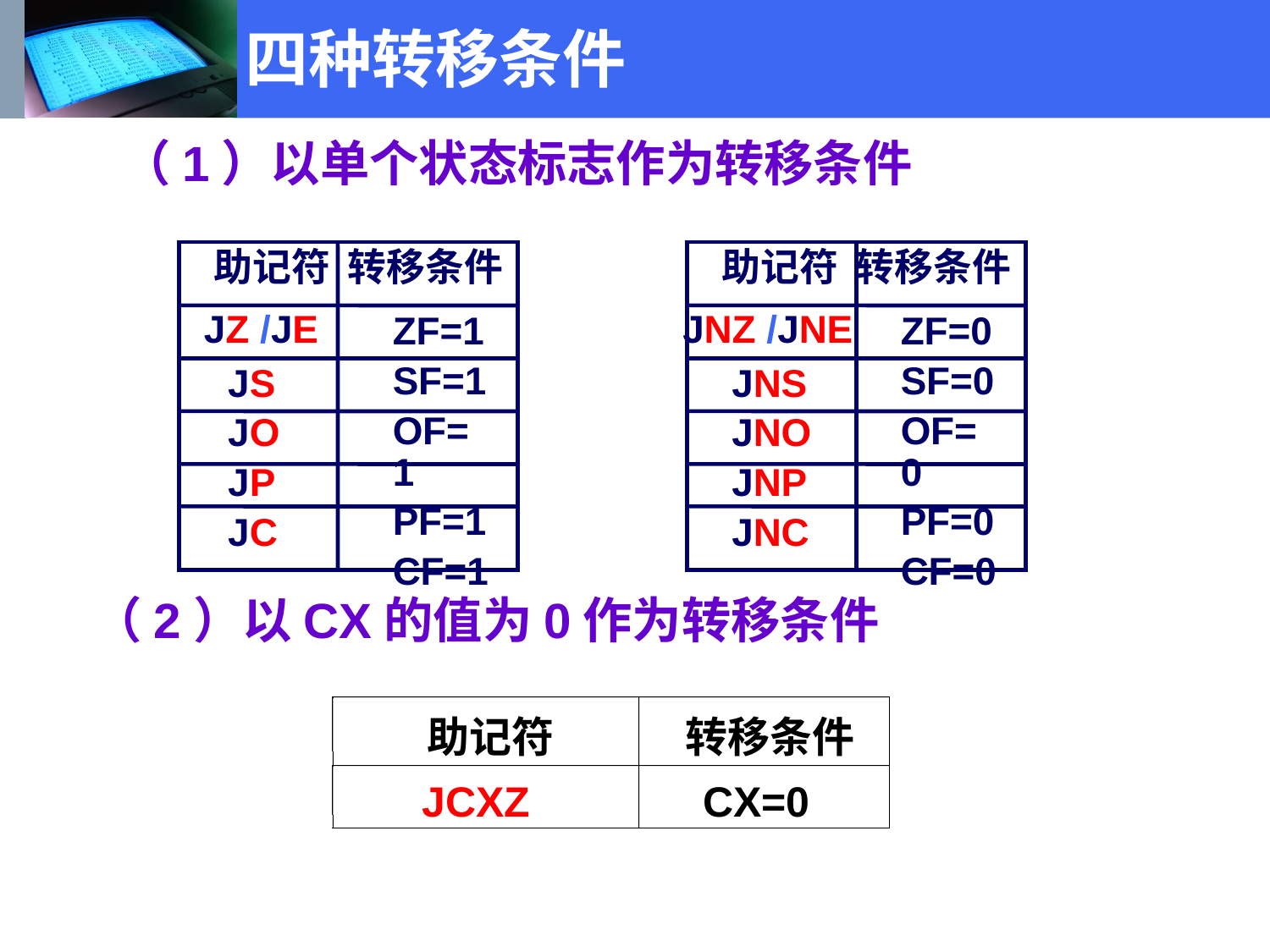

四种转移条件
（1）以单个状态标志作为转移条件

助记符  转移条件

JS
JO
JP
JC

ZF=1
SF=1
OF=1
PF=1
CF=1

JZ /JE

助记符  转移条件

JNZ /JNE

JNS
JNO
JNP
JNC

ZF=0
SF=0
OF=0
PF=0
CF=0

（2）以CX的值为0作为转移条件

助记符
转移条件

JCXZ
CX=0